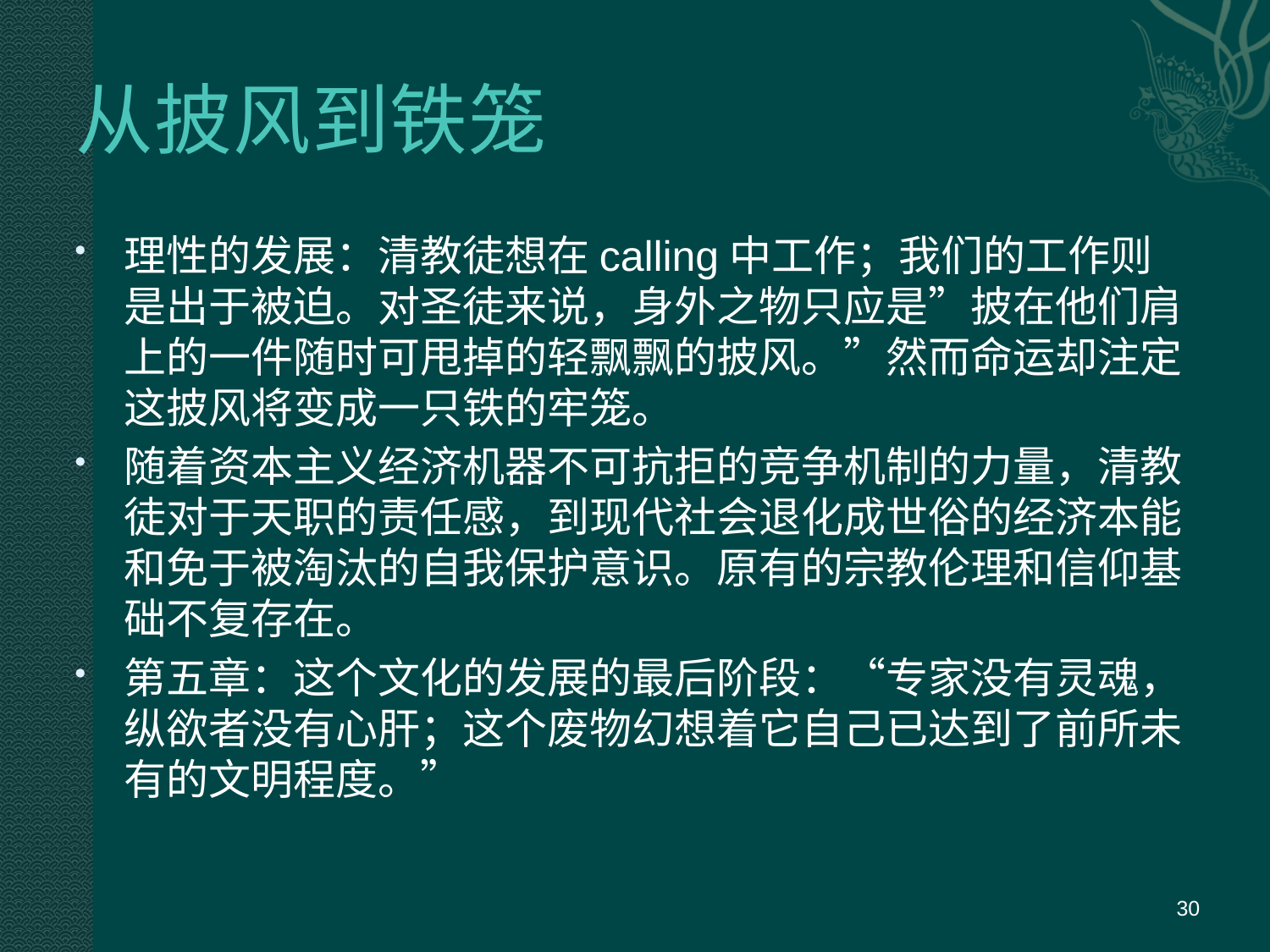

# 从披风到铁笼
理性的发展：清教徒想在calling中工作；我们的工作则是出于被迫。对圣徒来说，身外之物只应是”披在他们肩上的一件随时可甩掉的轻飘飘的披风。”然而命运却注定这披风将变成一只铁的牢笼。
随着资本主义经济机器不可抗拒的竞争机制的力量，清教徒对于天职的责任感，到现代社会退化成世俗的经济本能和免于被淘汰的自我保护意识。原有的宗教伦理和信仰基础不复存在。
第五章：这个文化的发展的最后阶段：“专家没有灵魂，纵欲者没有心肝；这个废物幻想着它自己已达到了前所未有的文明程度。”

30